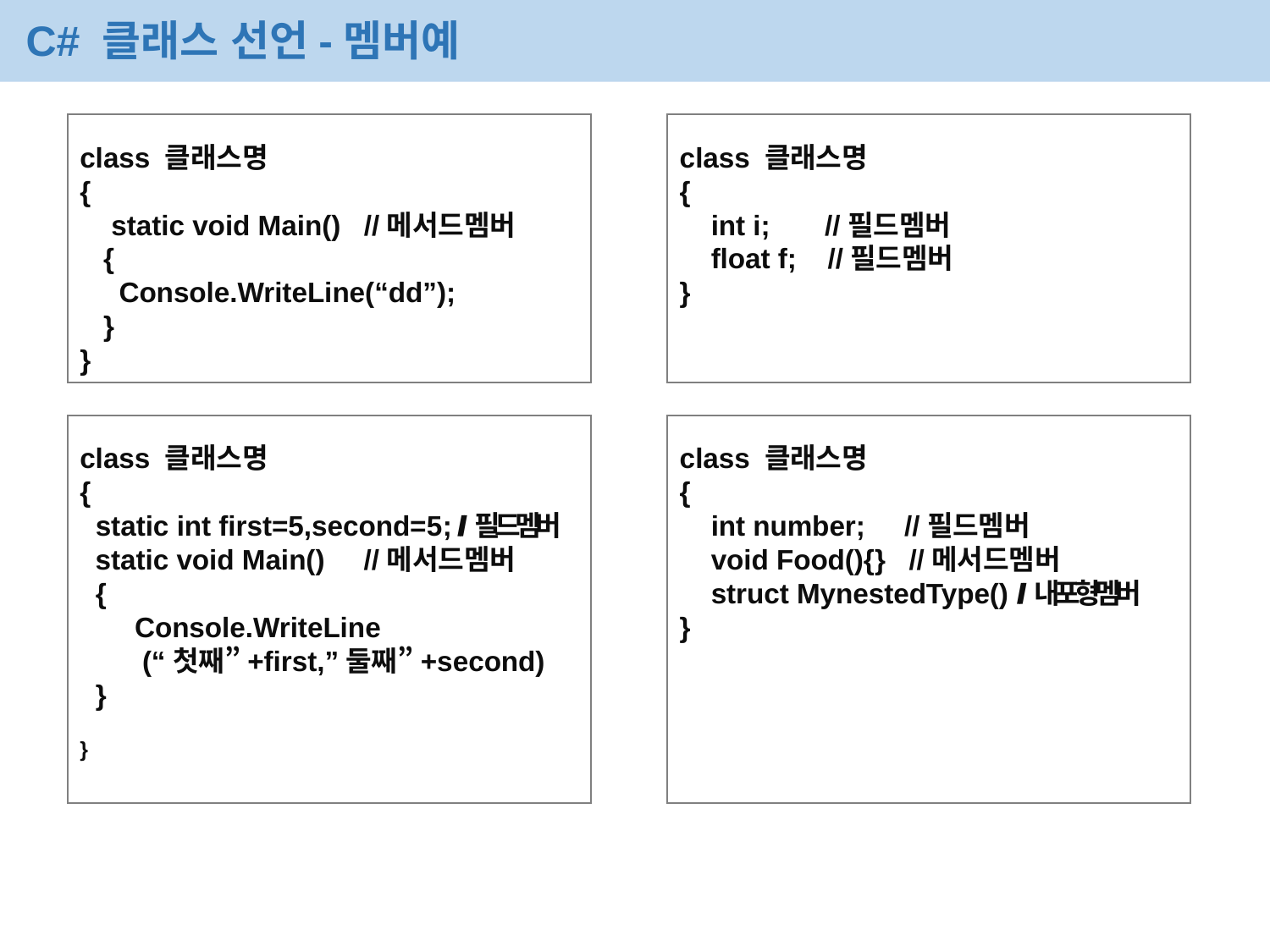

C# 클래스 선언-멤버예
class 클래스명
{
    static void Main()   //메서드멤버
   {
     Console.WriteLine(“dd”);
   }
}
class 클래스명
{
    int i;       //필드멤버
    float f;    //필드멤버
}

class 클래스명
{
  static int first=5,second=5; //필드멤버
    static void Main()     //메서드멤버
  {
       Console.WriteLine
        (“첫째”+first,”둘째”+second)
  }

}
class 클래스명
{
    int number;     //필드멤버
    void Food(){}   //메서드멤버
    struct MynestedType() //내포형멤버
}